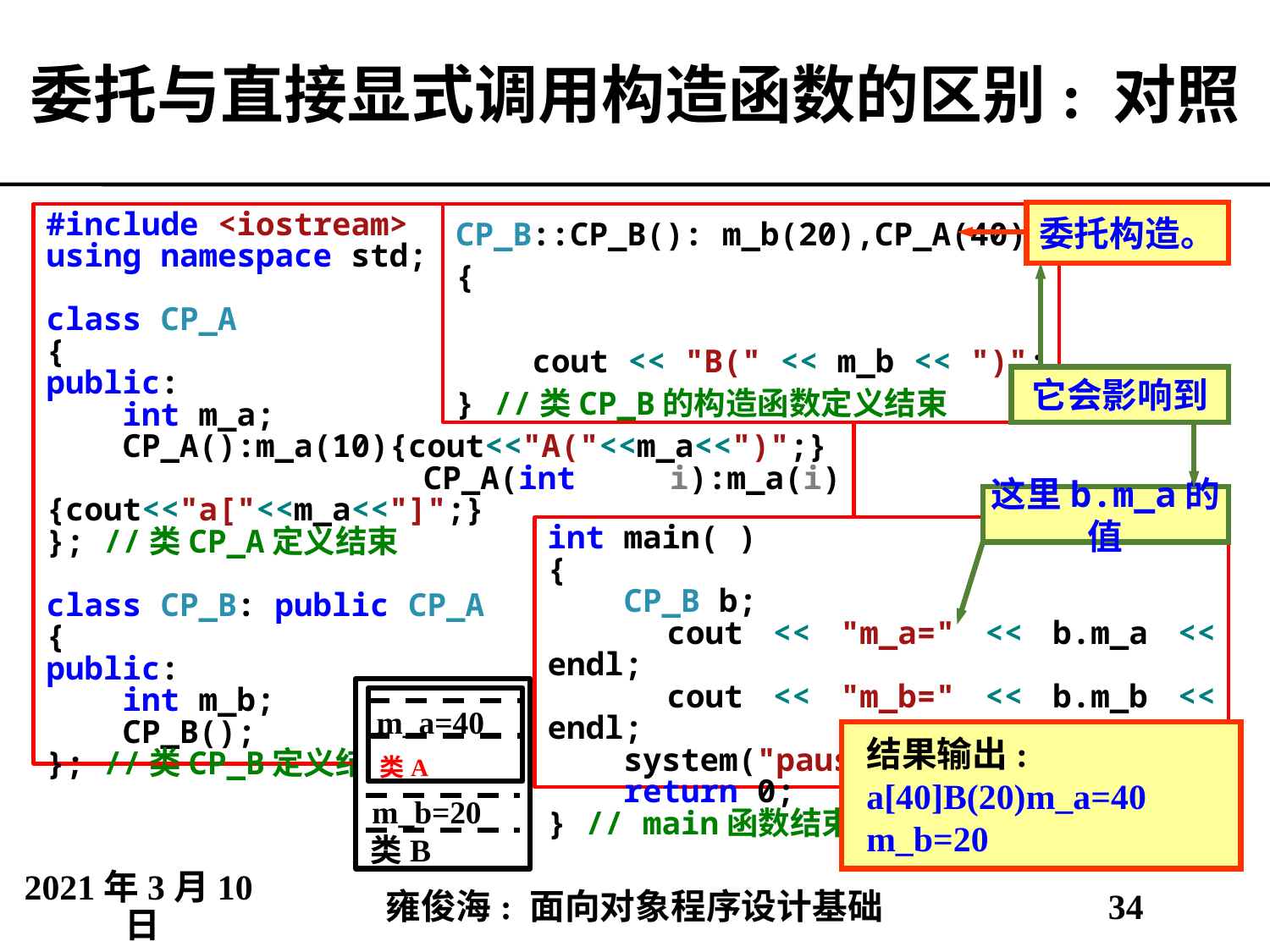

# 委托与直接显式调用构造函数的区别: 对照

委托构造。
#include <iostream>
using namespace std;

class CP_A
{
public:
    int m_a;
    CP_A():m_a(10){cout<<"A("<<m_a<<")";}
    CP_A(int i):m_a(i){cout<<"a["<<m_a<<"]";}
}; //类CP_A定义结束

class CP_B: public CP_A
{
public:
    int m_b;
    CP_B();
}; //类CP_B定义结束
CP_B::CP_B(): m_b(20),CP_A(40)
{

    cout << "B(" << m_b << ")";
} //类CP_B的构造函数定义结束
它会影响到
这里b.m_a的值
int main( )
{
    CP_B b;
    cout << "m_a=" << b.m_a << endl;
    cout << "m_b=" << b.m_b << endl;
    system("pause");
    return 0;
} // main函数结束

  m_b=20
 类B
 m_a=40
 类A
结果输出:
a[40]B(20)m_a=40
m_b=20
2021年3月10日
雍俊海: 面向对象程序设计基础
34